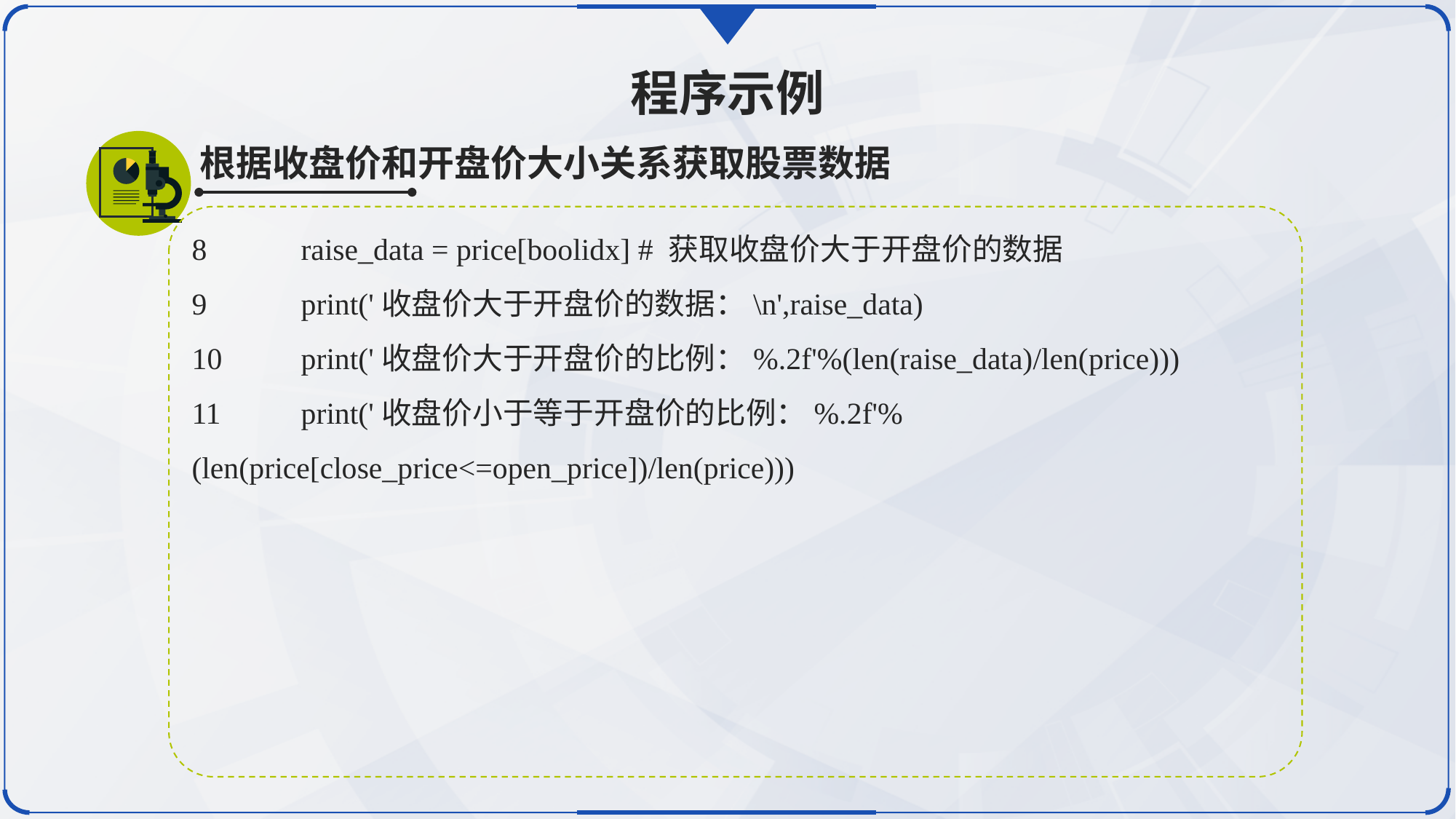

程序示例

根据收盘价和开盘价大小关系获取股票数据

8	raise_data = price[boolidx] # 获取收盘价大于开盘价的数据
9	print('收盘价大于开盘价的数据：\n',raise_data)
10	print('收盘价大于开盘价的比例：%.2f'%(len(raise_data)/len(price)))
11	print('收盘价小于等于开盘价的比例：%.2f'%(len(price[close_price<=open_price])/len(price)))